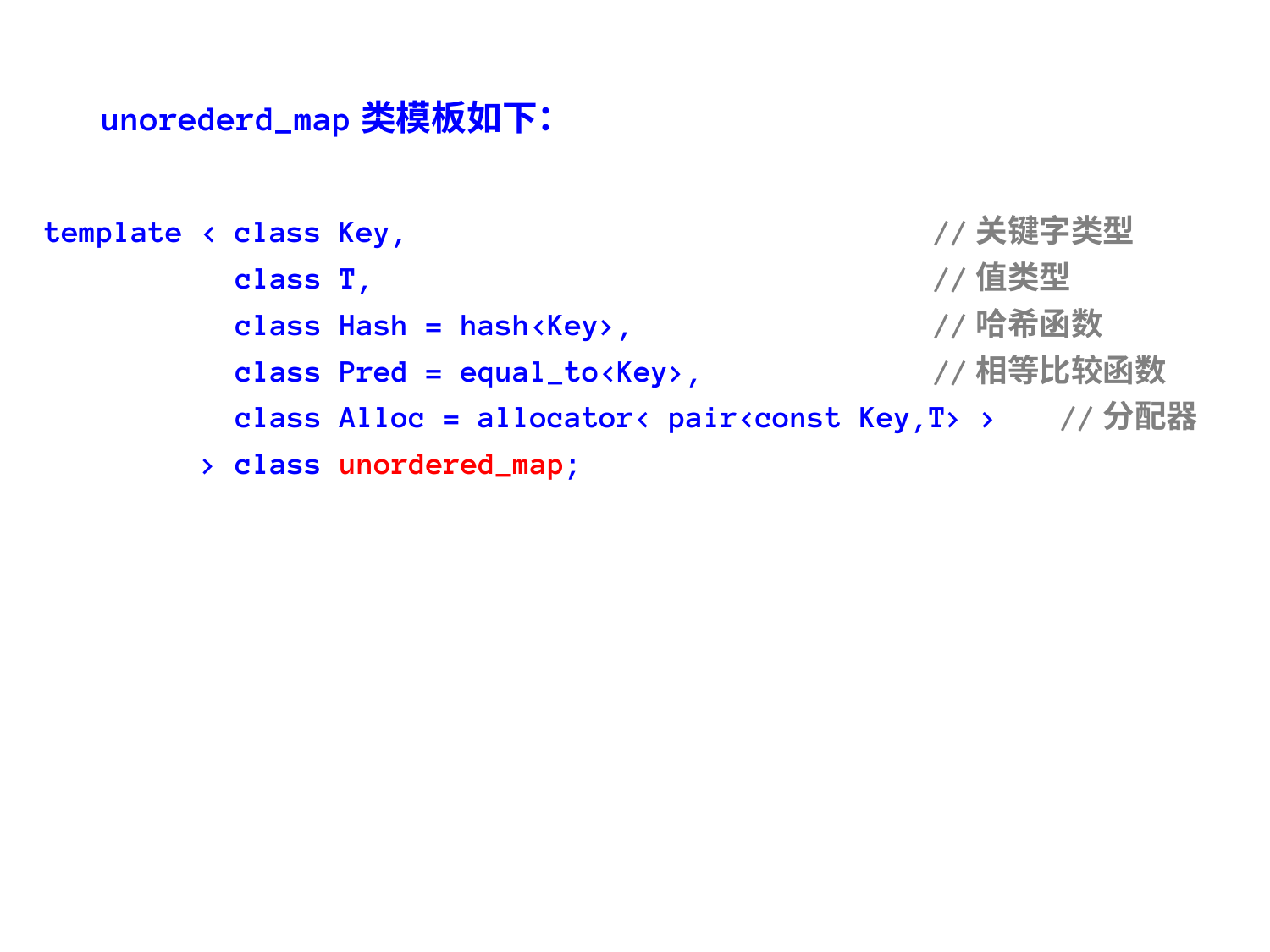

unorederd_map类模板如下：
template < class Key,					//关键字类型
           class T,					//值类型
           class Hash = hash<Key>,			//哈希函数
           class Pred = equal_to<Key>,		//相等比较函数
           class Alloc = allocator< pair<const Key,T> >	//分配器
         > class unordered_map;